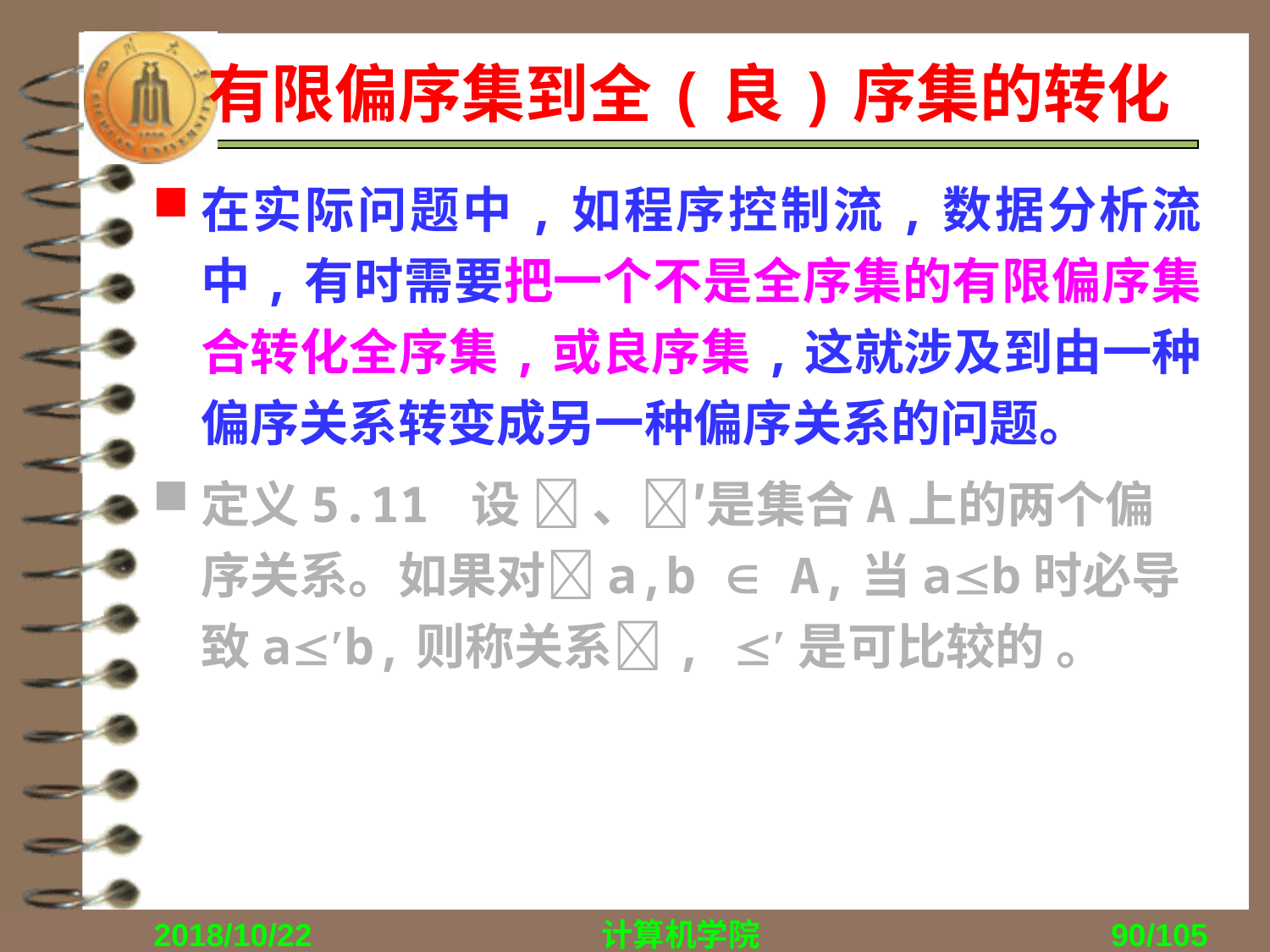

# 有限偏序集到全(良)序集的转化
在实际问题中,如程序控制流,数据分析流中,有时需要把一个不是全序集的有限偏序集合转化全序集,或良序集,这就涉及到由一种偏序关系转变成另一种偏序关系的问题。
定义5.11 设 ≤ 、≤′是集合A上的两个偏序关系。如果对∀a,b ∈ A,当a≤b时必导致a≤′b,则称关系≤, ≤′是可比较的 。

2018/10/22
计算机学院
90/105